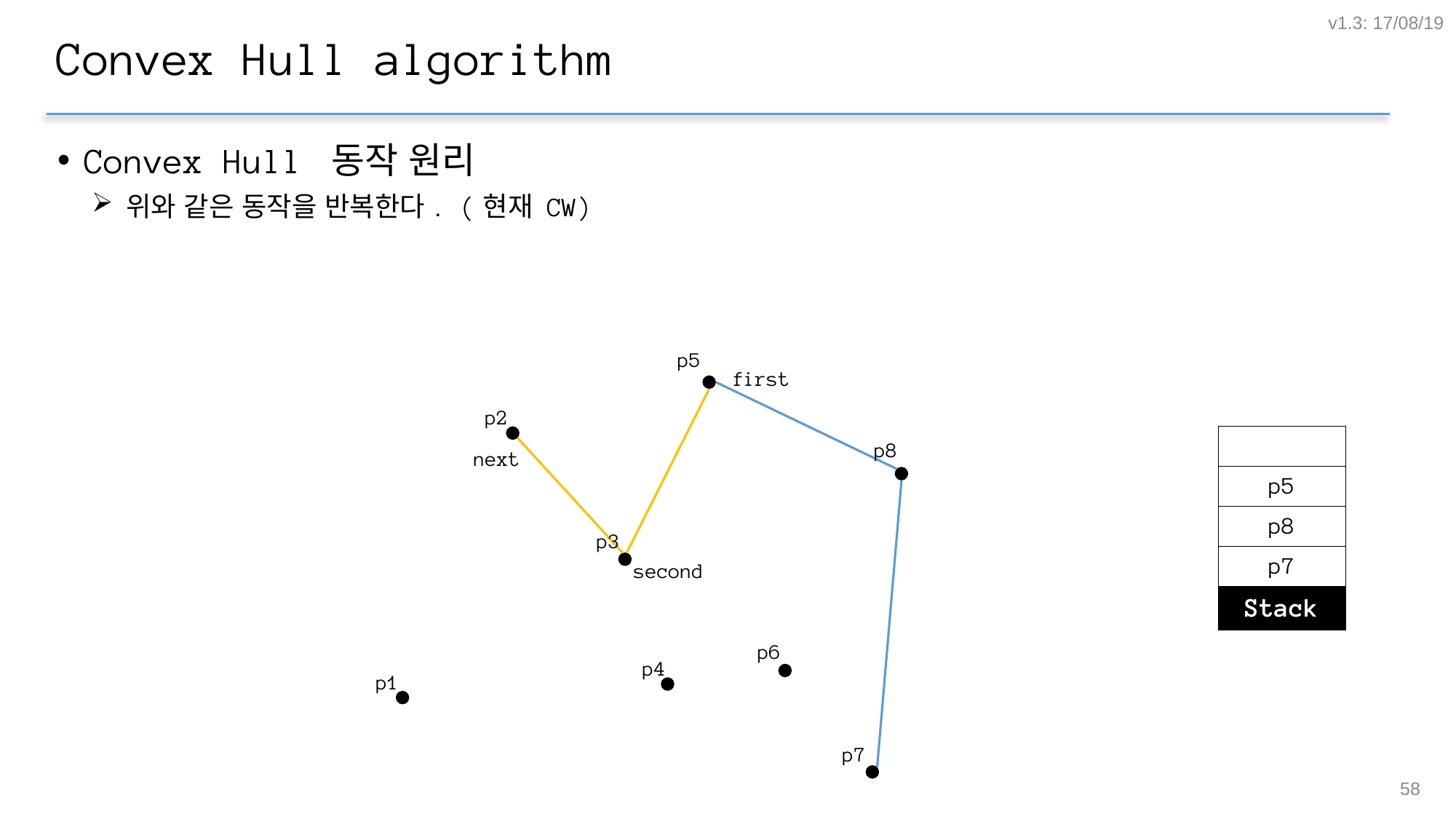

v1.3: 17/08/19
# Convex Hull algorithm
Convex Hull 동작 원리
위와 같은 동작을 반복한다. (현재 CW)
p5
first

p2

|  |
| --- |
| p5 |
| p8 |
| p7 |
| Stack |
p8
next

p3
second

p6
p4
p1

p7

58